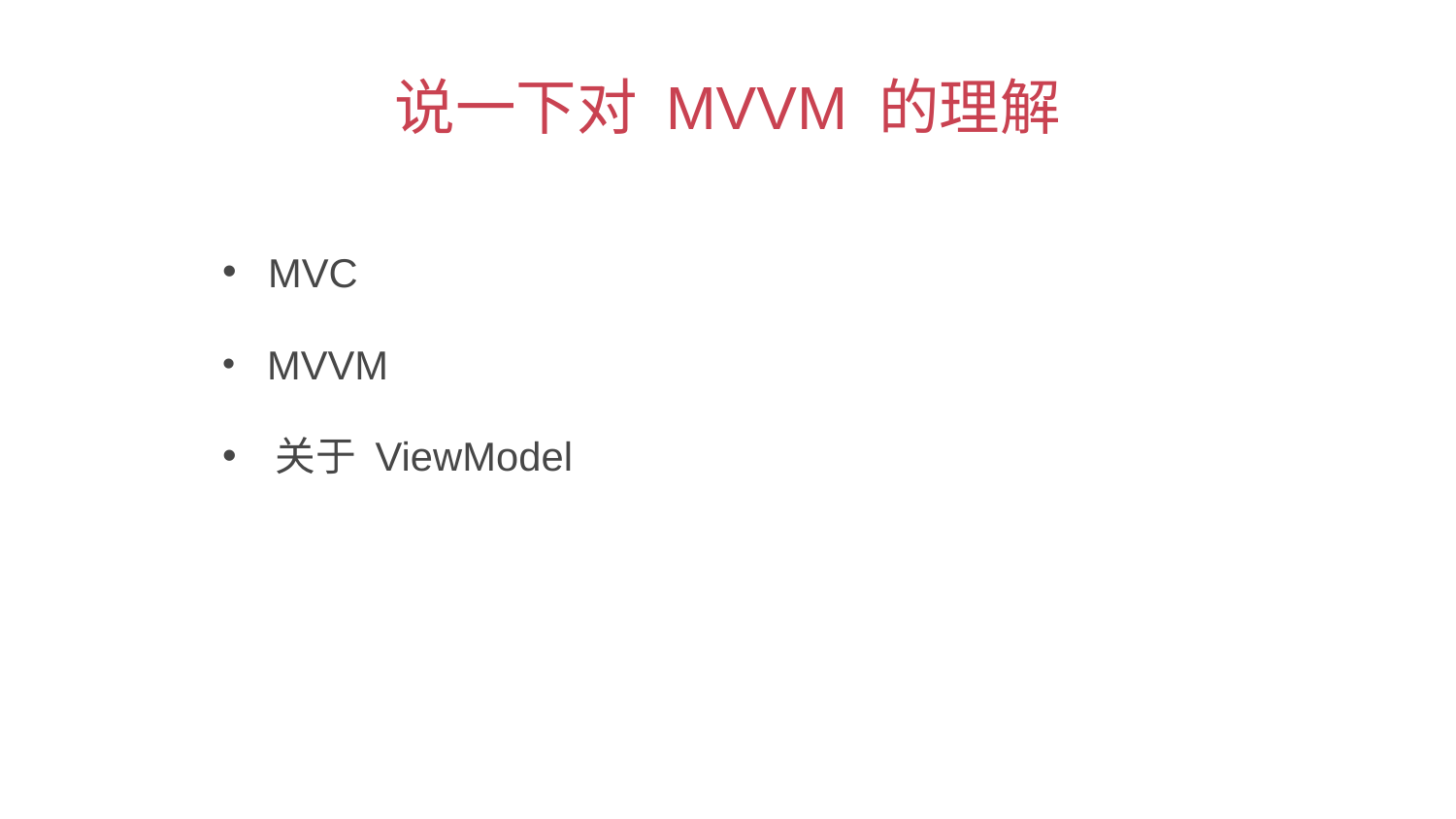

说一下对 MVVM 的理解
 MVC
 MVVM
 关于 ViewModel